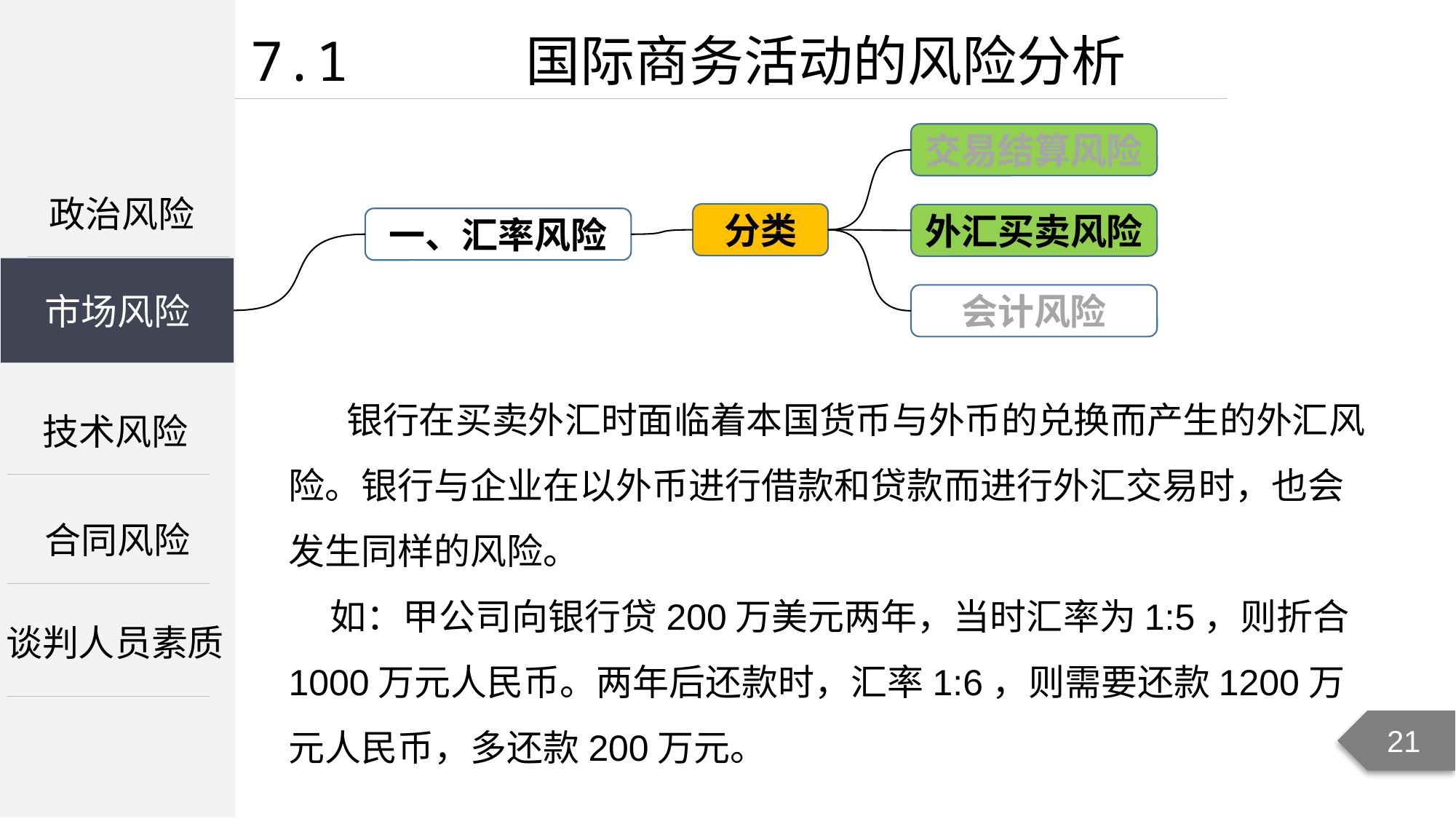

7.1     国际商务活动的风险分析
交易结算风险
政治风险
分类
外汇买卖风险
一、汇率风险
市场风险
会计风险
市场风险
      银行在买卖外汇时面临着本国货币与外币的兑换而产生的外汇风险。银行与企业在以外币进行借款和贷款而进行外汇交易时，也会发生同样的风险。
    如：甲公司向银行贷200万美元两年，当时汇率为1:5，则折合1000万元人民币。两年后还款时，汇率1:6，则需要还款1200万元人民币，多还款200万元。
技术风险
合同风险
谈判人员素质
21